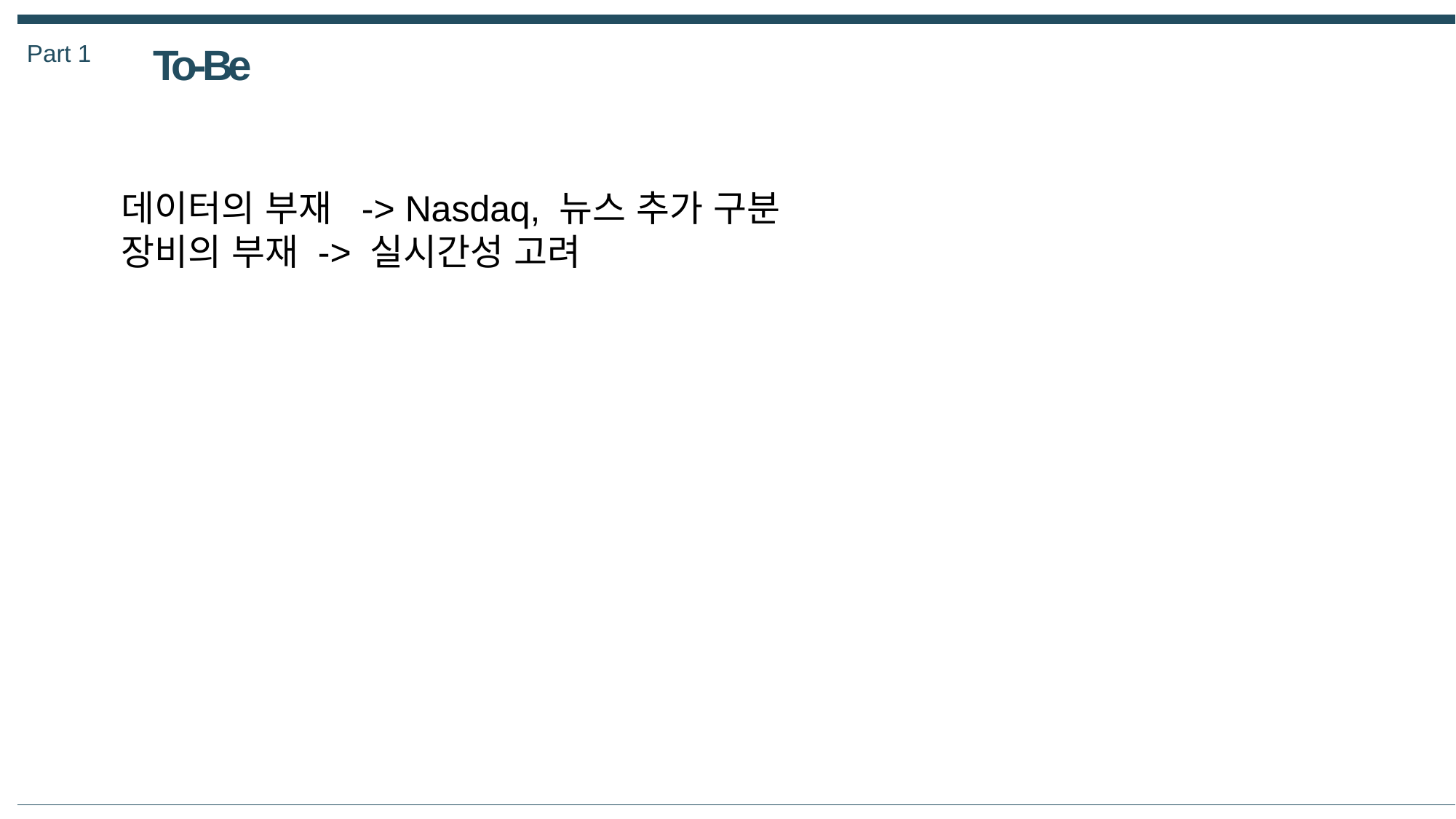

Part 1
To-Be
데이터의 부재  -> Nasdaq, 뉴스 추가 구분
장비의 부재 -> 실시간성 고려